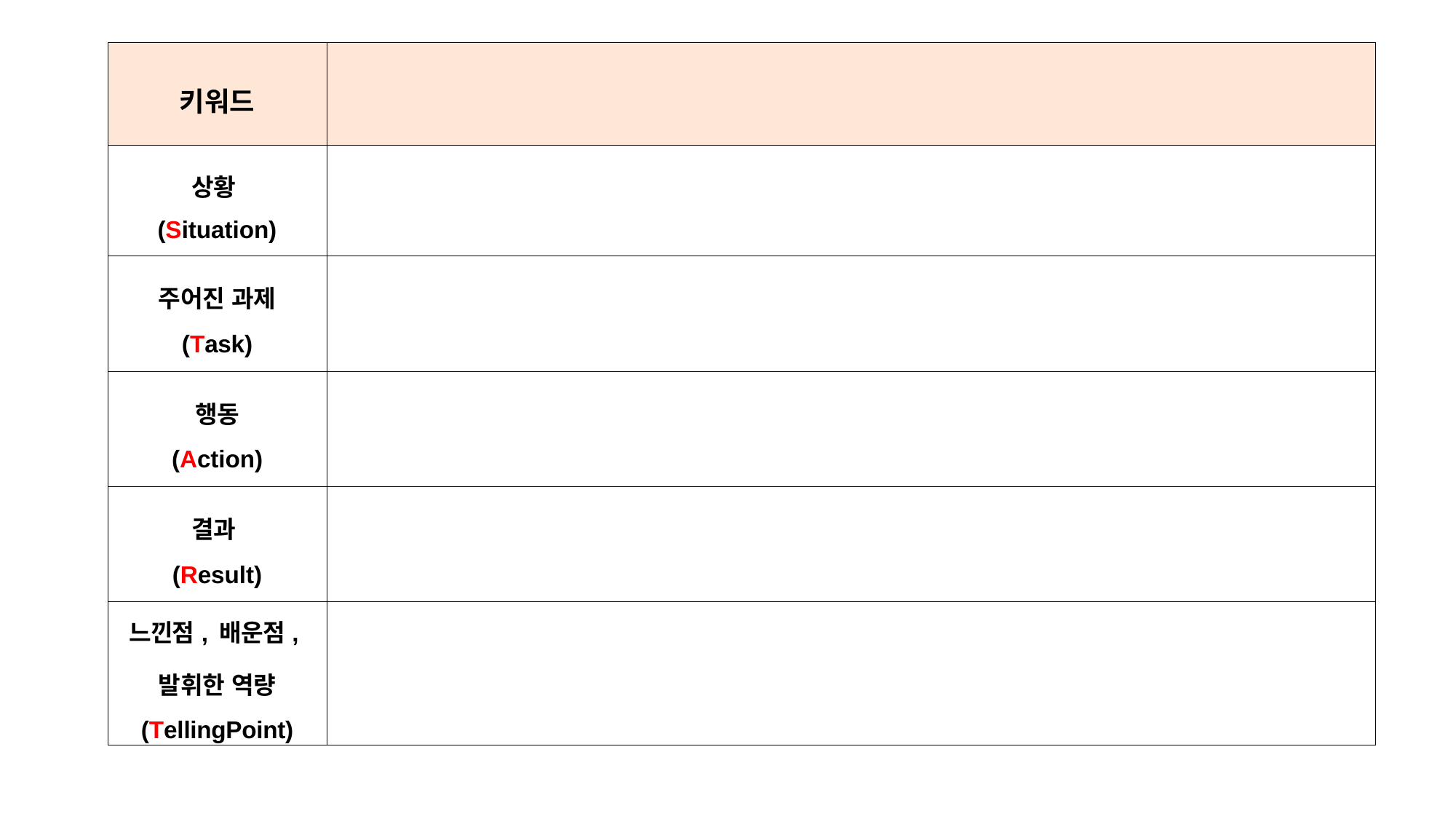

| 키워드 |  |
| --- | --- |
| 상황 (Situation) |  |
| 주어진 과제 (Task) |  |
| 행동 (Action) |  |
| 결과 (Result) |  |
| 느낀점, 배운점, 발휘한 역량 (TellingPoint) |  |